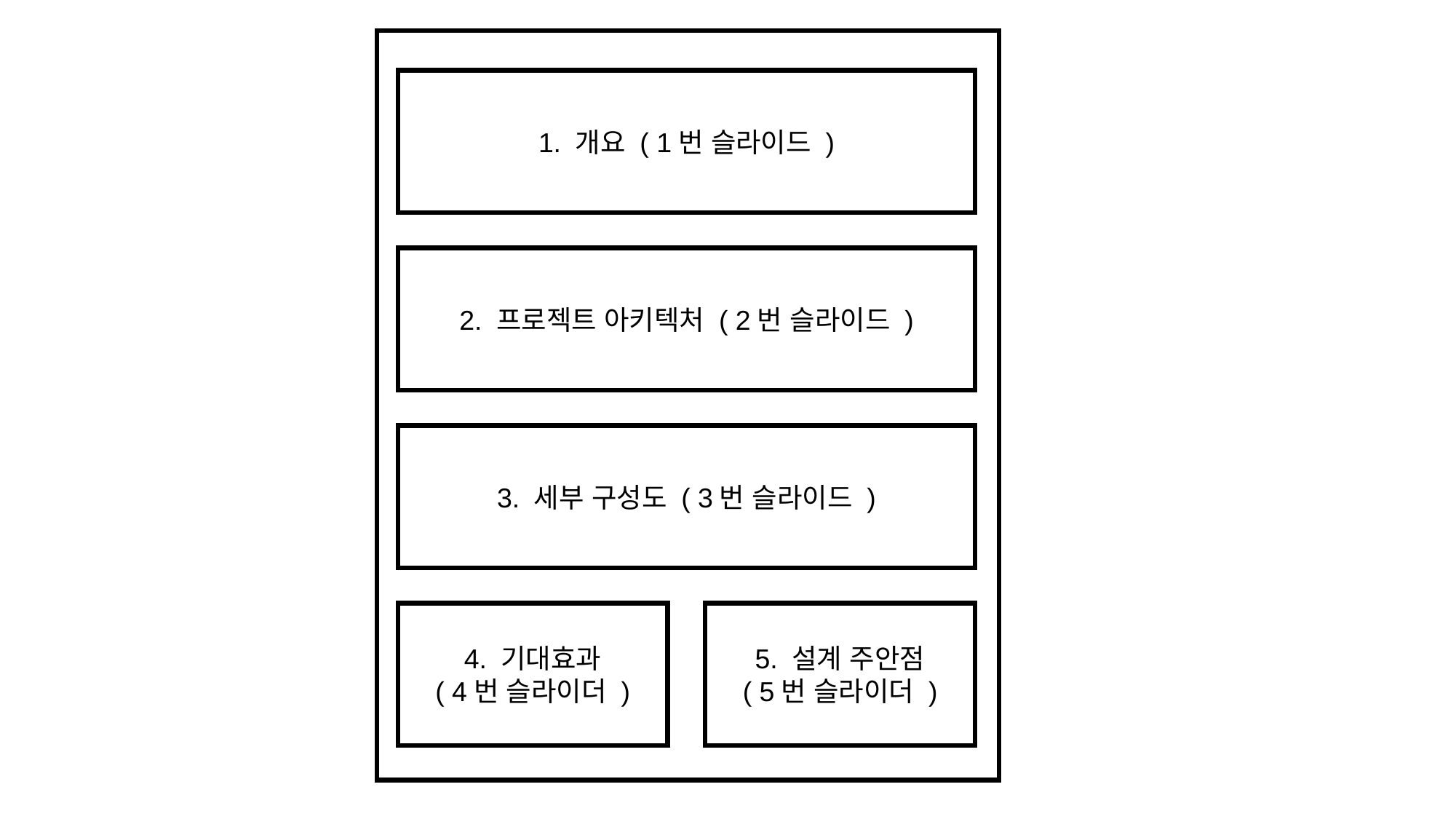

1. 개요 ( 1번 슬라이드 )
2. 프로젝트 아키텍처 ( 2번 슬라이드 )
3. 세부 구성도 ( 3번 슬라이드 )
4. 기대효과
( 4번 슬라이더 )
5. 설계 주안점
( 5번 슬라이더 )